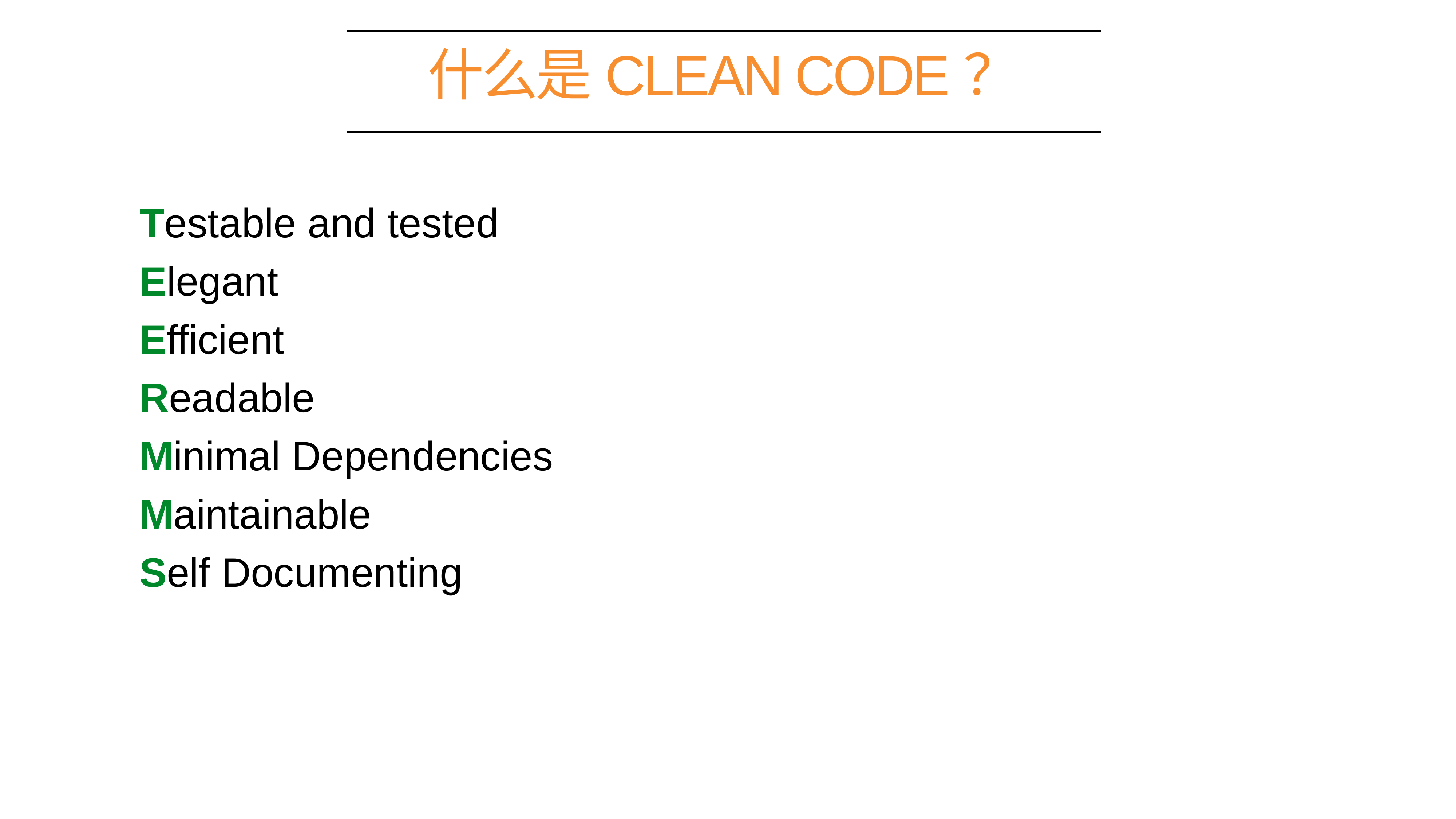

# 什么是CLEAN CODE？
Testable and tested
Elegant
Efficient
Readable
Minimal Dependencies
Maintainable
Self Documenting